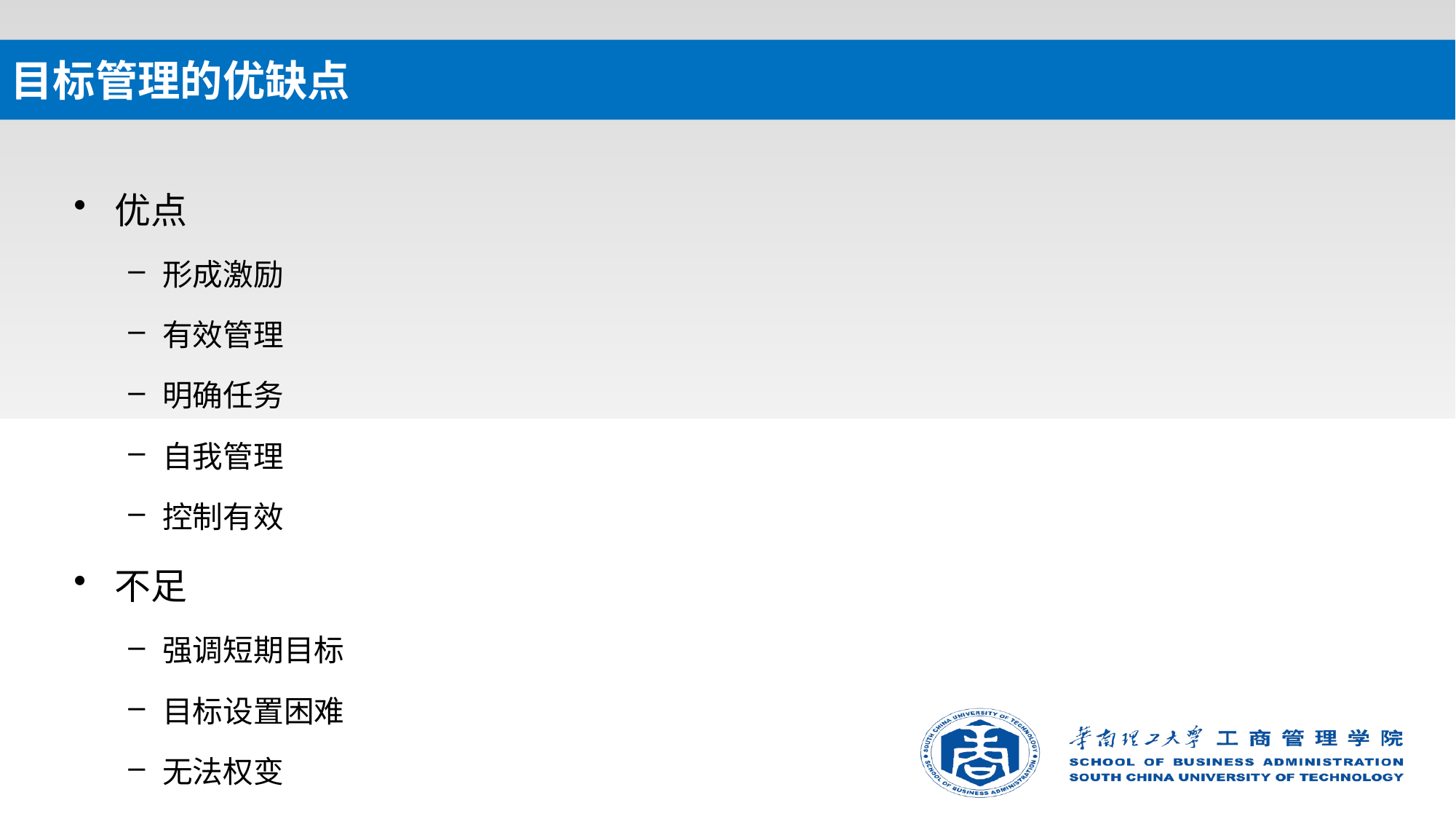

# 目标管理的优缺点
优点
形成激励
有效管理
明确任务
自我管理
控制有效
不足
强调短期目标
目标设置困难
无法权变